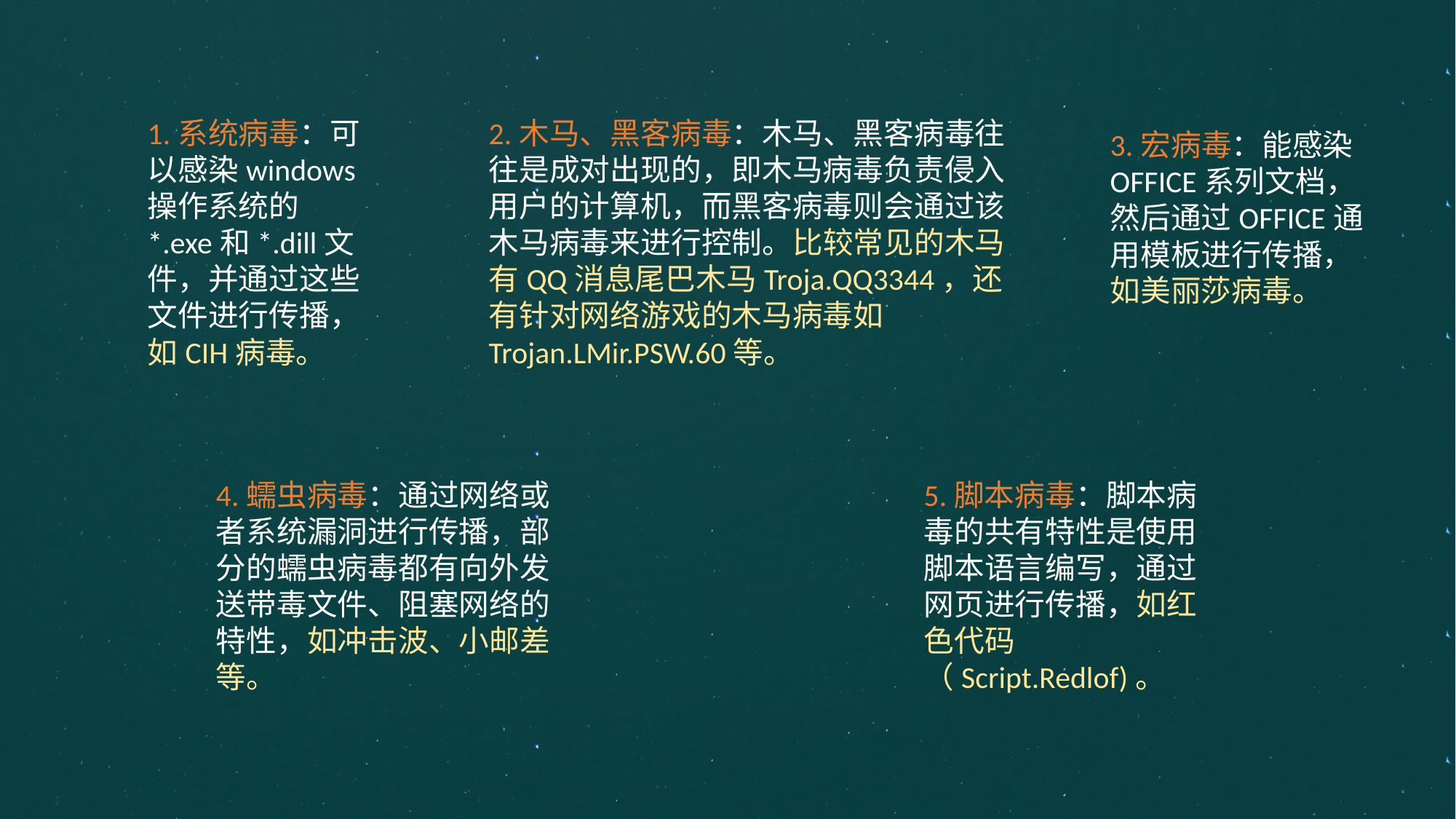

1.系统病毒：可以感染windows操作系统的*.exe和*.dill文件，并通过这些文件进行传播，如CIH病毒。
2.木马、黑客病毒：木马、黑客病毒往往是成对出现的，即木马病毒负责侵入用户的计算机，而黑客病毒则会通过该木马病毒来进行控制。比较常见的木马有QQ消息尾巴木马Troja.QQ3344，还有针对网络游戏的木马病毒如Trojan.LMir.PSW.60等。
3.宏病毒：能感染OFFICE系列文档，然后通过OFFICE通用模板进行传播，如美丽莎病毒。

4.蠕虫病毒：通过网络或者系统漏洞进行传播，部分的蠕虫病毒都有向外发送带毒文件、阻塞网络的特性，如冲击波、小邮差等。
5.脚本病毒：脚本病毒的共有特性是使用脚本语言编写，通过网页进行传播，如红色代码（Script.Redlof)。